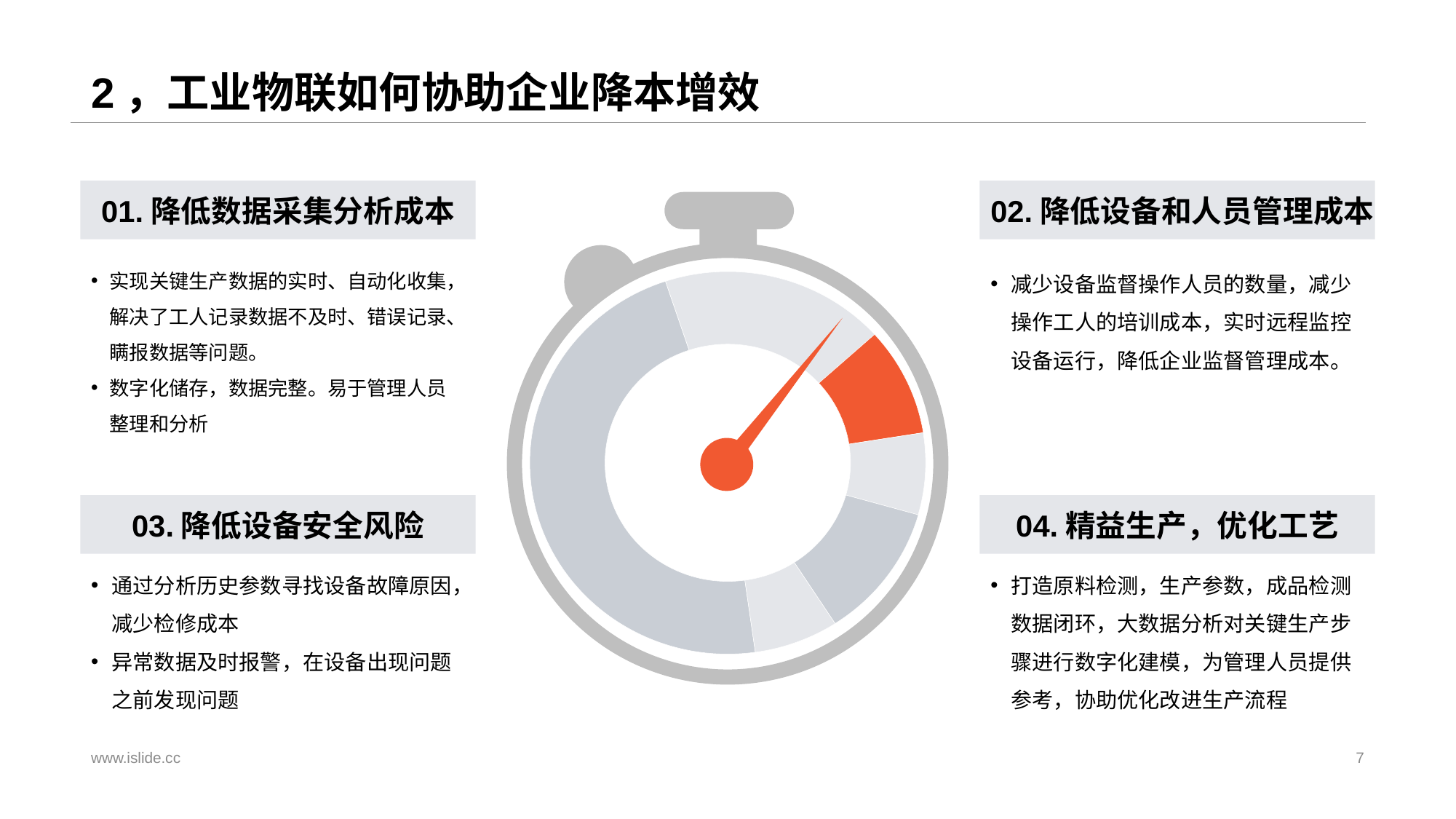

# 2，工业物联如何协助企业降本增效
01.降低数据采集分析成本
02.降低设备和人员管理成本

实现关键生产数据的实时、自动化收集，解决了工人记录数据不及时、错误记录、瞒报数据等问题。
数字化储存，数据完整。易于管理人员整理和分析

减少设备监督操作人员的数量，减少操作工人的培训成本，实时远程监控设备运行，降低企业监督管理成本。
03.降低设备安全风险
04.精益生产，优化工艺
通过分析历史参数寻找设备故障原因，减少检修成本
异常数据及时报警，在设备出现问题之前发现问题
打造原料检测，生产参数，成品检测数据闭环，大数据分析对关键生产步骤进行数字化建模，为管理人员提供参考，协助优化改进生产流程
www.islide.cc
7